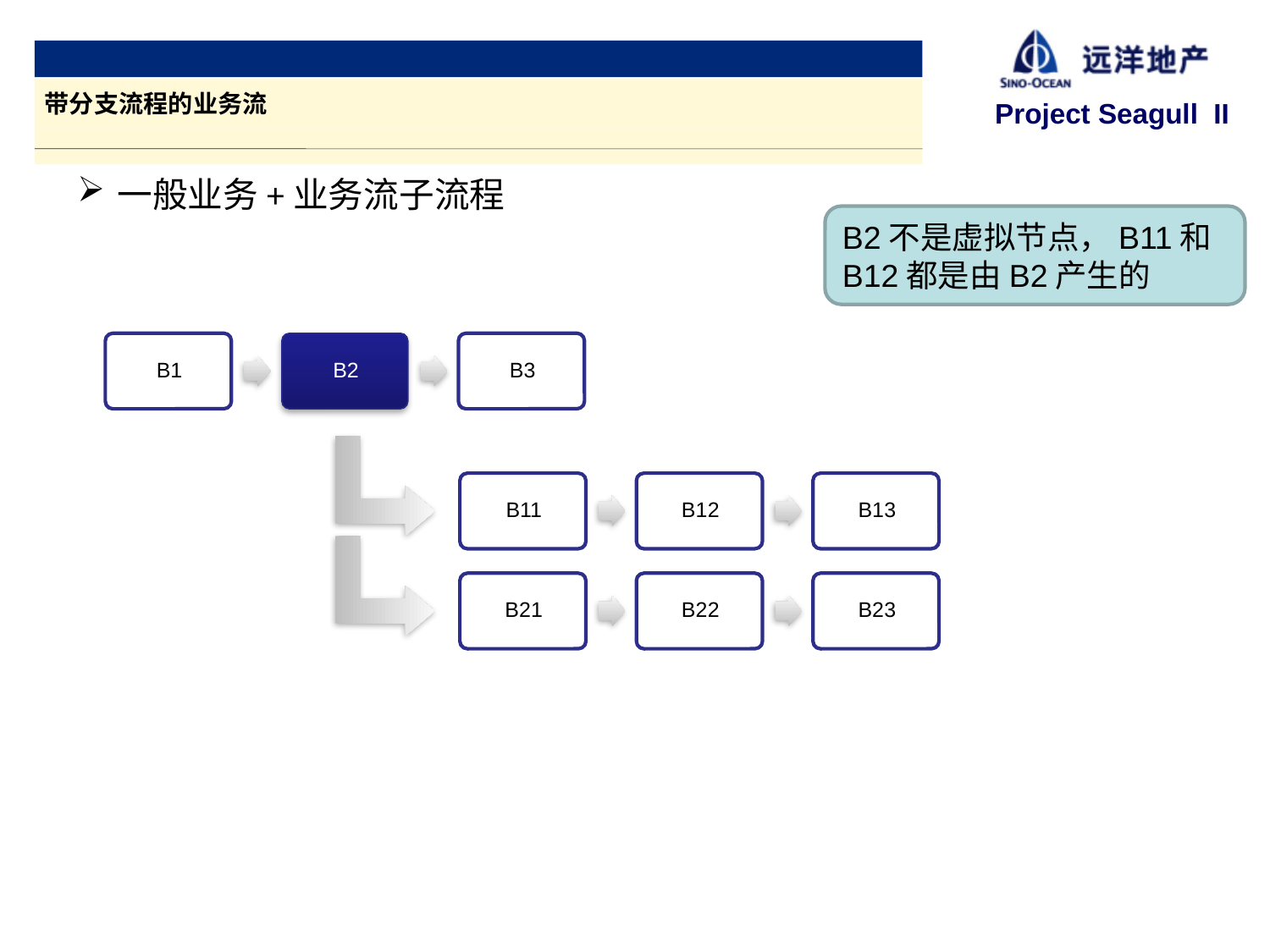

带分支流程的业务流

一般业务+业务流子流程
B2不是虚拟节点，B11和B12都是由B2产生的
B1

B2

B3
B11

B12

B13

B21

B22

B23